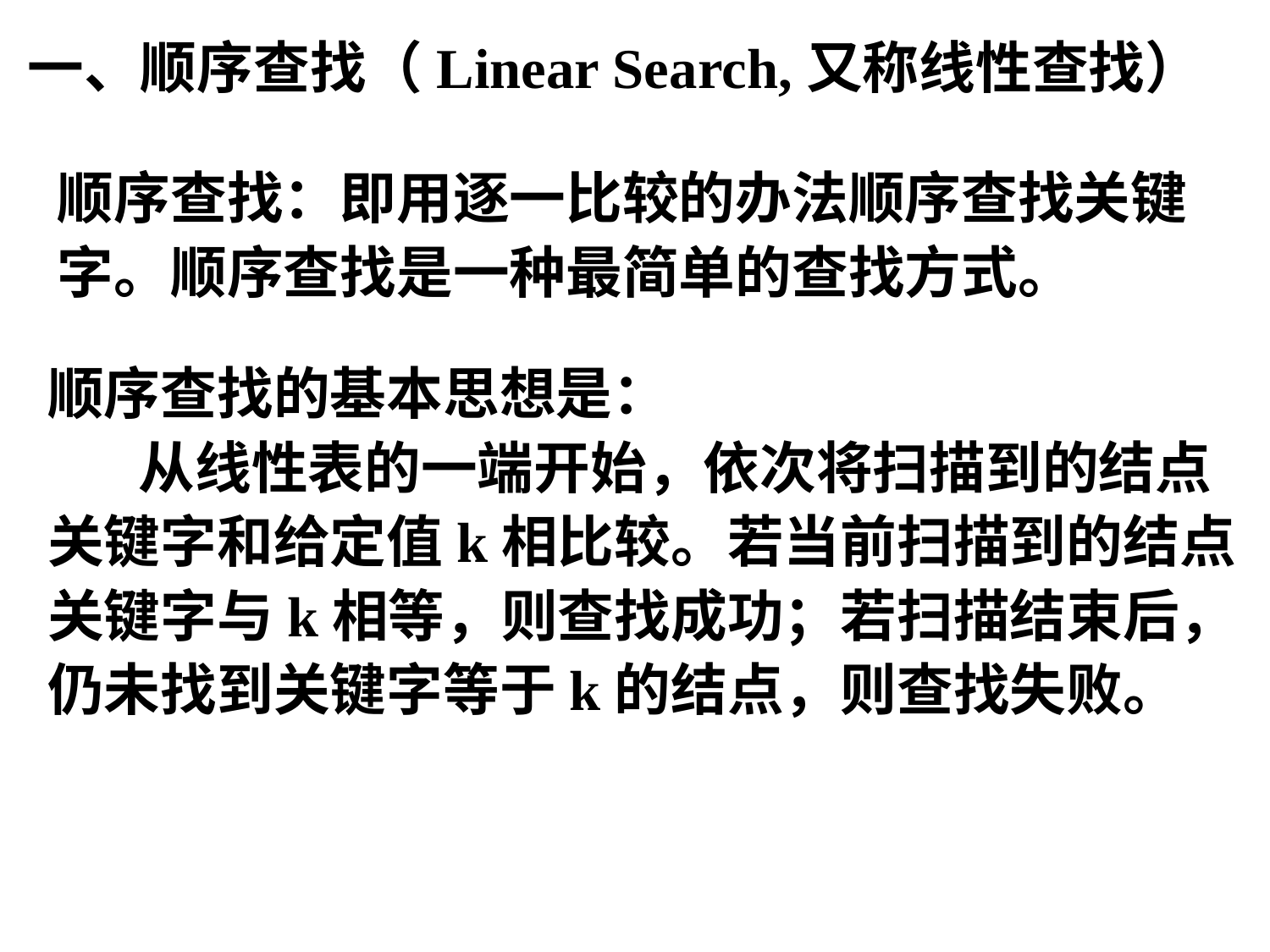

一、顺序查找（Linear Search,又称线性查找）
顺序查找：即用逐一比较的办法顺序查找关键字。顺序查找是一种最简单的查找方式。
顺序查找的基本思想是：
      从线性表的一端开始，依次将扫描到的结点关键字和给定值k相比较。若当前扫描到的结点关键字与k相等，则查找成功；若扫描结束后，仍未找到关键字等于k的结点，则查找失败。